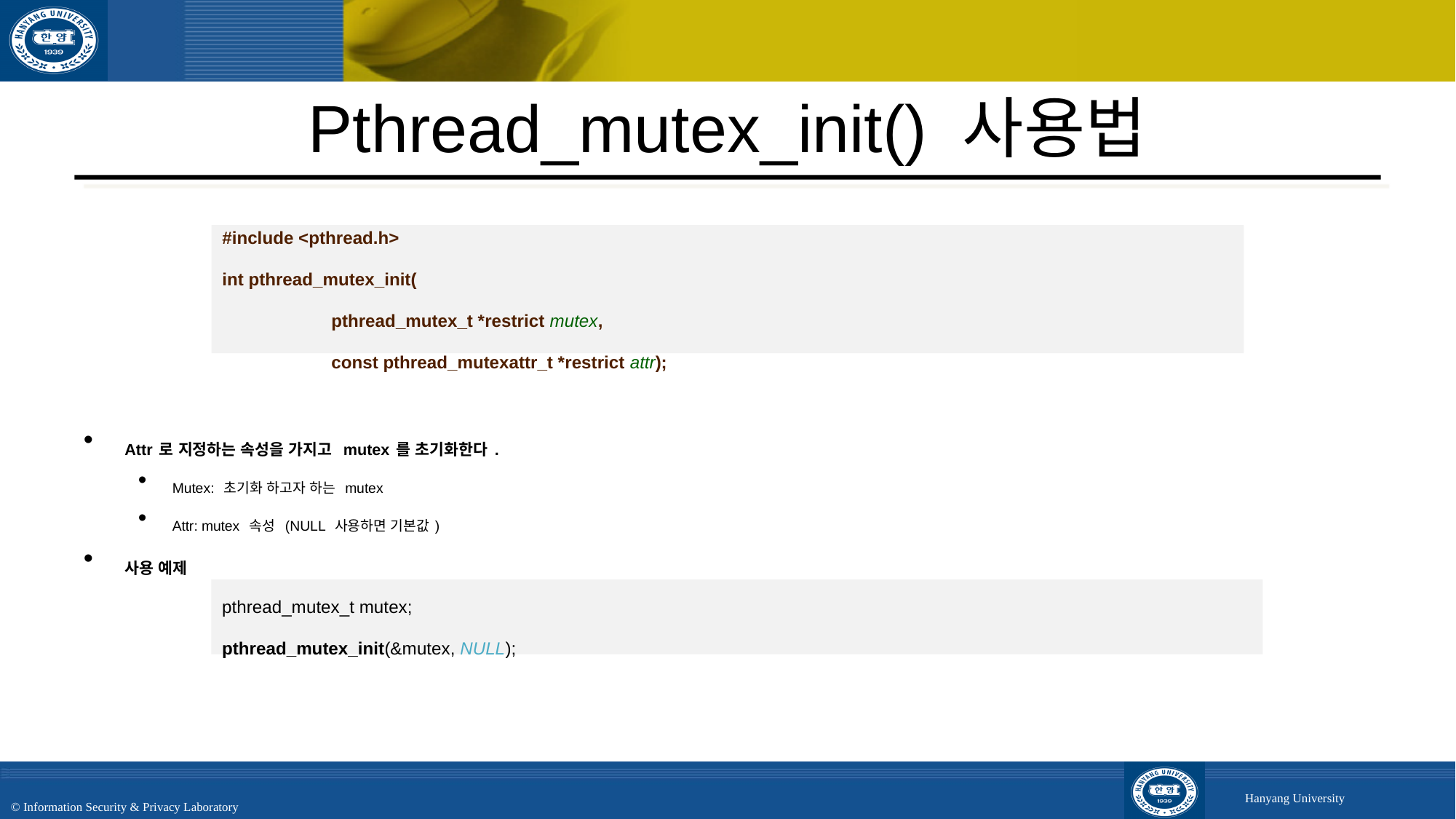

# Pthread_mutex_init() 사용법

Attr로 지정하는 속성을 가지고 mutex를 초기화한다.
Mutex: 초기화 하고자 하는 mutex
Attr: mutex 속성 (NULL 사용하면 기본값)
사용 예제
#include <pthread.h>
int pthread_mutex_init(
	pthread_mutex_t *restrict mutex,
	const pthread_mutexattr_t *restrict attr);
pthread_mutex_t mutex;
pthread_mutex_init(&mutex, NULL);